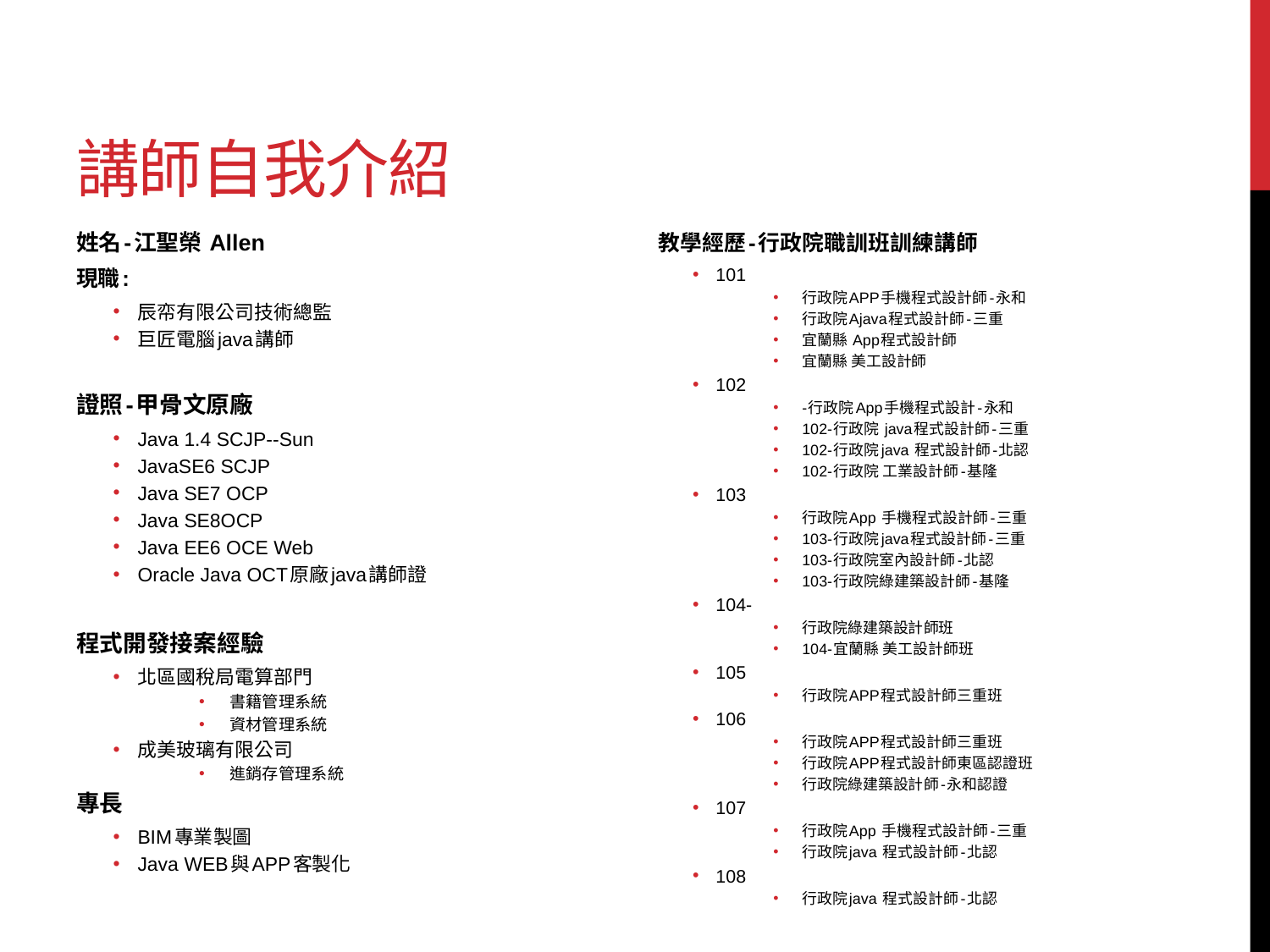

# 講師自我介紹
姓名-江聖榮 Allen
現職:
辰帟有限公司技術總監
巨匠電腦java講師

證照-甲骨文原廠
Java 1.4 SCJP--Sun
JavaSE6 SCJP
Java SE7 OCP
Java SE8OCP
Java EE6 OCE Web
Oracle Java OCT原廠java講師證

程式開發接案經驗
北區國稅局電算部門
書籍管理系統
資材管理系統
成美玻璃有限公司
進銷存管理系統
專長
BIM專業製圖
Java WEB與APP客製化
教學經歷-行政院職訓班訓練講師
101
行政院APP手機程式設計師-永和
行政院Ajava程式設計師-三重
宜蘭縣 App程式設計師
宜蘭縣 美工設計師
102
-行政院App手機程式設計-永和
102-行政院 java程式設計師-三重
102-行政院java 程式設計師-北認
102-行政院 工業設計師-基隆
103
行政院App 手機程式設計師-三重
103-行政院java程式設計師-三重
103-行政院室內設計師-北認
103-行政院綠建築設計師-基隆
104-
行政院綠建築設計師班
104-宜蘭縣 美工設計師班
105
行政院APP程式設計師三重班
106
行政院APP程式設計師三重班
行政院APP程式設計師東區認證班
行政院綠建築設計師-永和認證
107
行政院App 手機程式設計師-三重
行政院java 程式設計師-北認
108
行政院java 程式設計師-北認